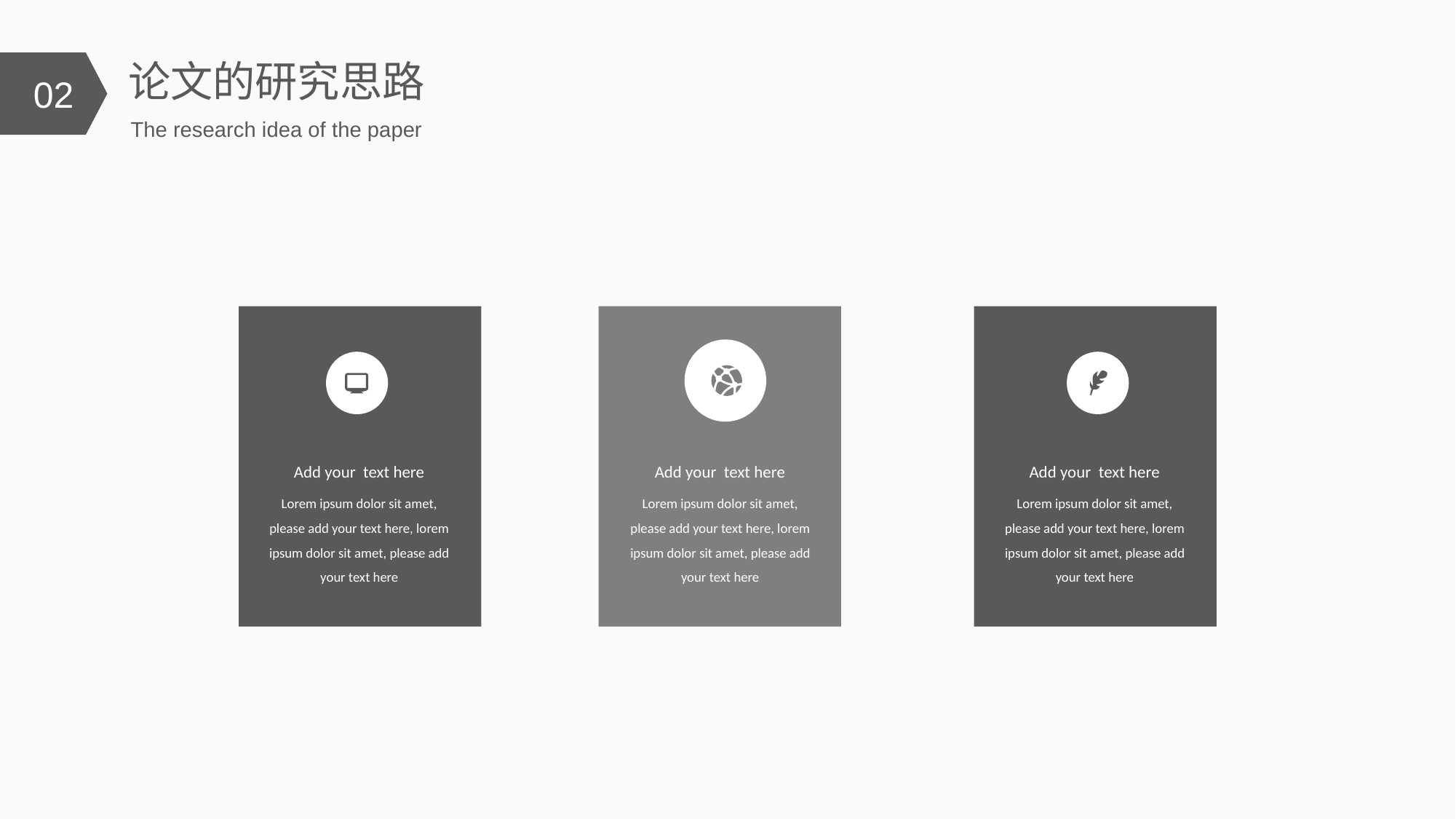

论文的研究思路
02
The research idea of the paper

Add your  text here
Add your  text here
Add your  text here
Lorem ipsum dolor sit amet, please add your text here, lorem ipsum dolor sit amet, please add your text here
Lorem ipsum dolor sit amet, please add your text here, lorem ipsum dolor sit amet, please add your text here
Lorem ipsum dolor sit amet, please add your text here, lorem ipsum dolor sit amet, please add your text here